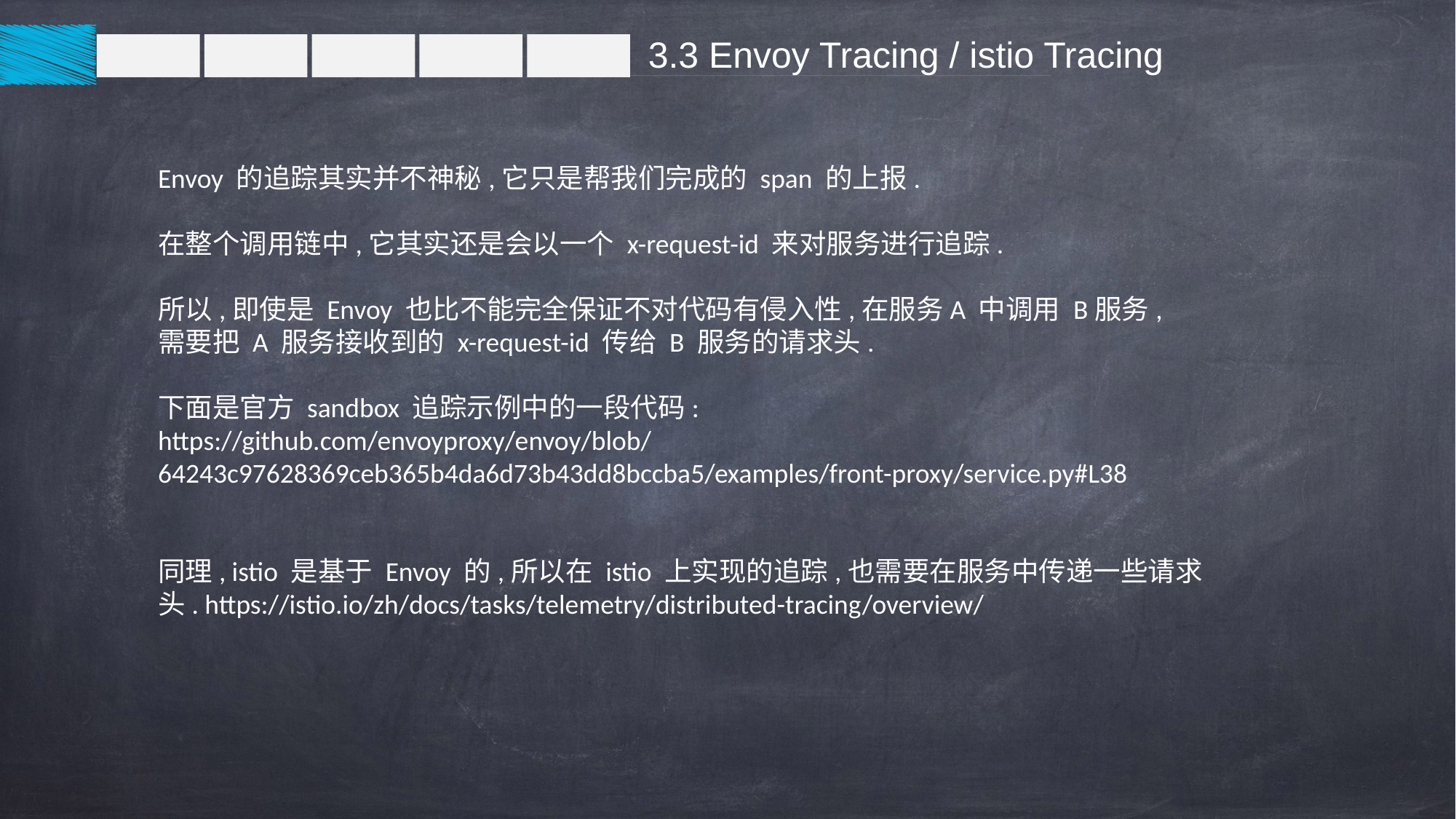

3.3 Envoy Tracing / istio Tracing

Envoy 的追踪其实并不神秘,它只是帮我们完成的 span 的上报.

在整个调用链中,它其实还是会以一个 x-request-id 来对服务进行追踪.

所以,即使是 Envoy 也比不能完全保证不对代码有侵入性,在服务A 中调用 B服务,
需要把 A 服务接收到的 x-request-id 传给 B 服务的请求头.

下面是官方 sandbox 追踪示例中的一段代码:
https://github.com/envoyproxy/envoy/blob/64243c97628369ceb365b4da6d73b43dd8bccba5/examples/front-proxy/service.py#L38

同理, istio 是基于 Envoy 的,所以在 istio 上实现的追踪,也需要在服务中传递一些请求头. https://istio.io/zh/docs/tasks/telemetry/distributed-tracing/overview/